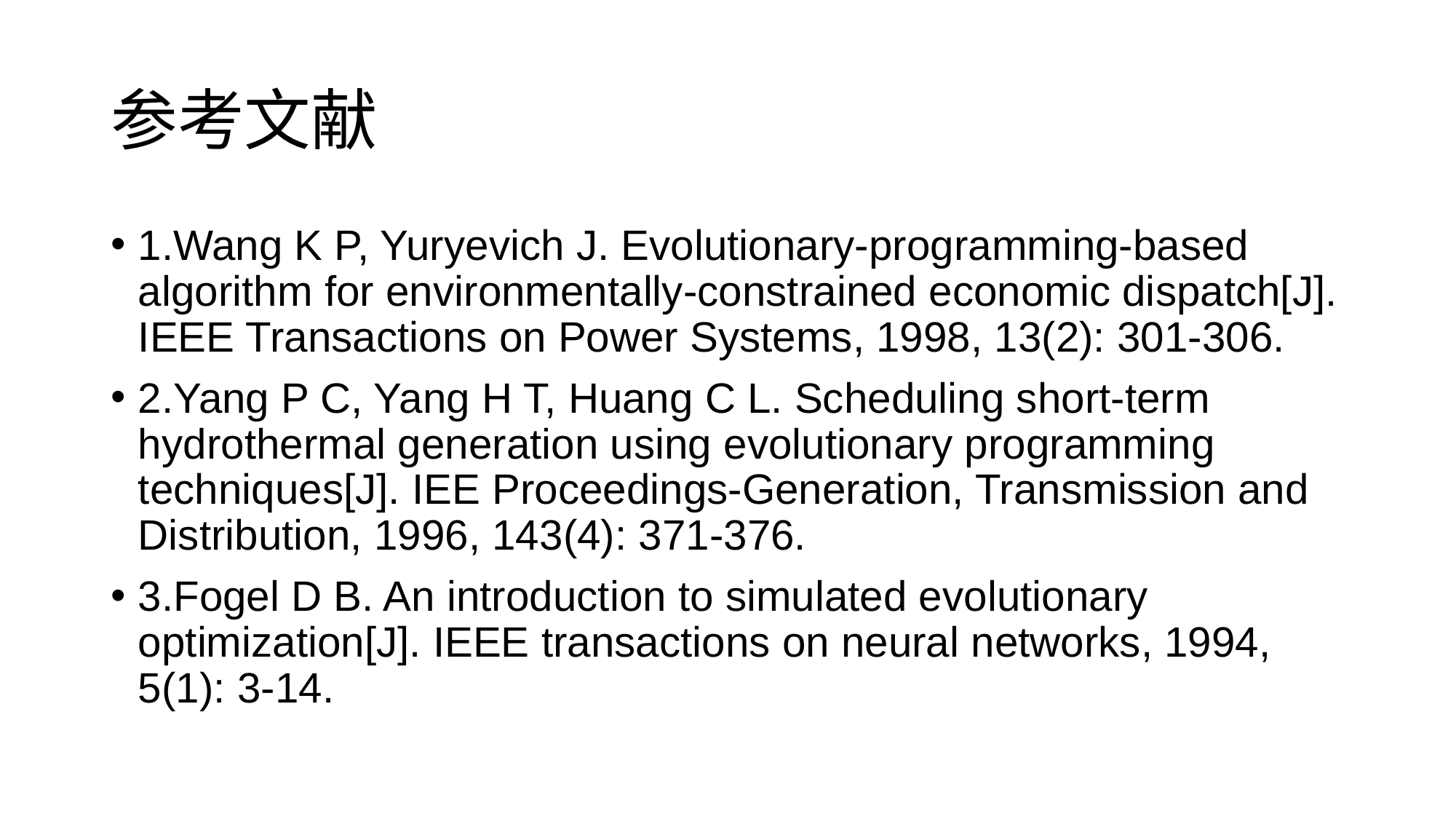

# 参考文献
1.Wang K P, Yuryevich J. Evolutionary-programming-based algorithm for environmentally-constrained economic dispatch[J]. IEEE Transactions on Power Systems, 1998, 13(2): 301-306.
2.Yang P C, Yang H T, Huang C L. Scheduling short-term hydrothermal generation using evolutionary programming techniques[J]. IEE Proceedings-Generation, Transmission and Distribution, 1996, 143(4): 371-376.
3.Fogel D B. An introduction to simulated evolutionary optimization[J]. IEEE transactions on neural networks, 1994, 5(1): 3-14.